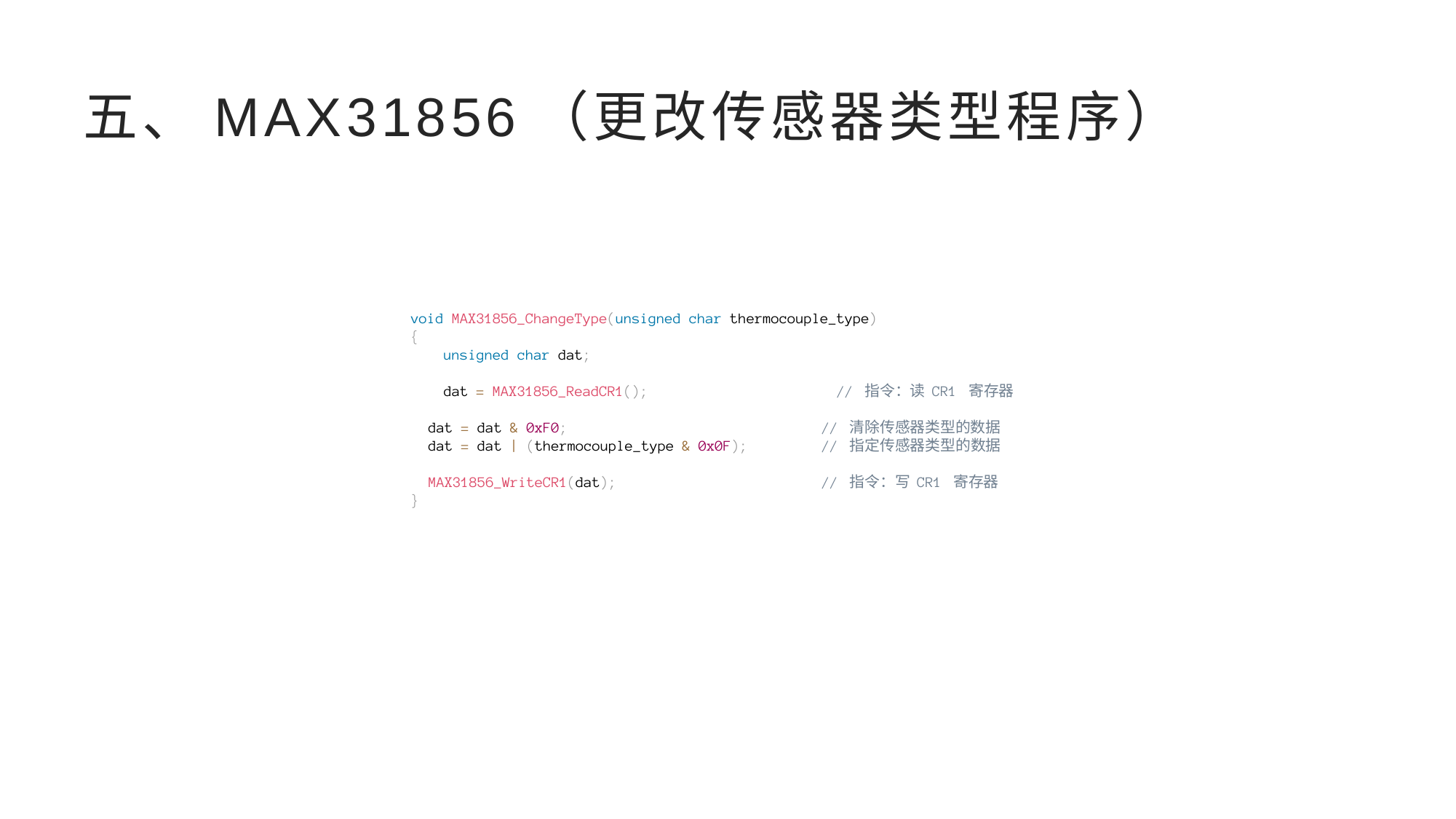

# 五、MAX31856（更改传感器类型程序）
void MAX31856_ChangeType(unsigned char thermocouple_type)
{
    unsigned char dat;
    dat = MAX31856_ReadCR1();                       // 指令：读 CR1 寄存器
    dat = dat & 0xF0;                               // 清除传感器类型的数据
    dat = dat | (thermocouple_type & 0x0F);         // 指定传感器类型的数据
    MAX31856_WriteCR1(dat);                         // 指令：写 CR1 寄存器
}